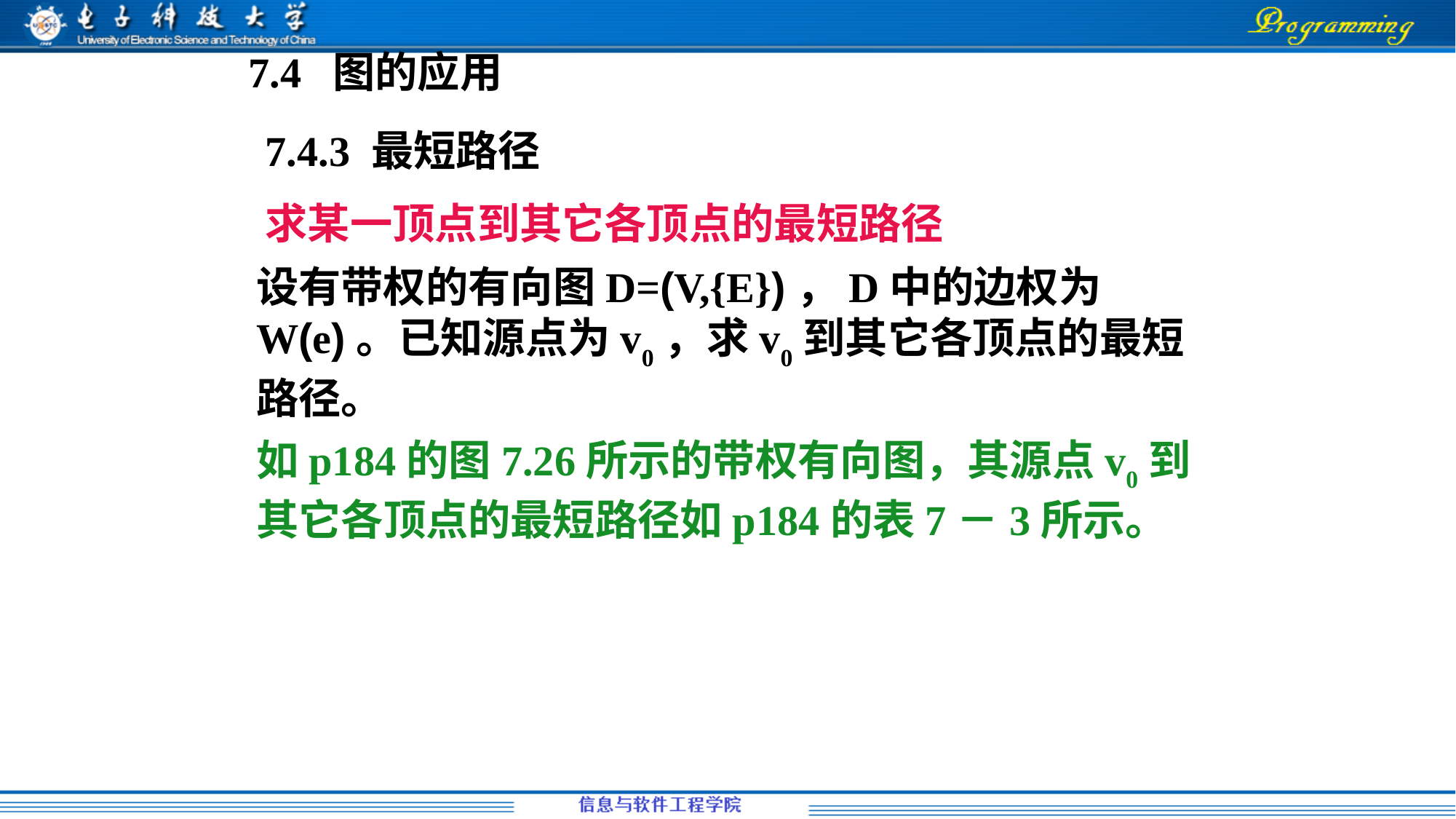

7.4  图的应用
7.4.3 最短路径
求某一顶点到其它各顶点的最短路径
设有带权的有向图D=(V,{E})，D中的边权为 W(e)。已知源点为v0，求v0到其它各顶点的最短路径。
如p184的图7.26所示的带权有向图，其源点v0到其它各顶点的最短路径如p184的表7－3所示。